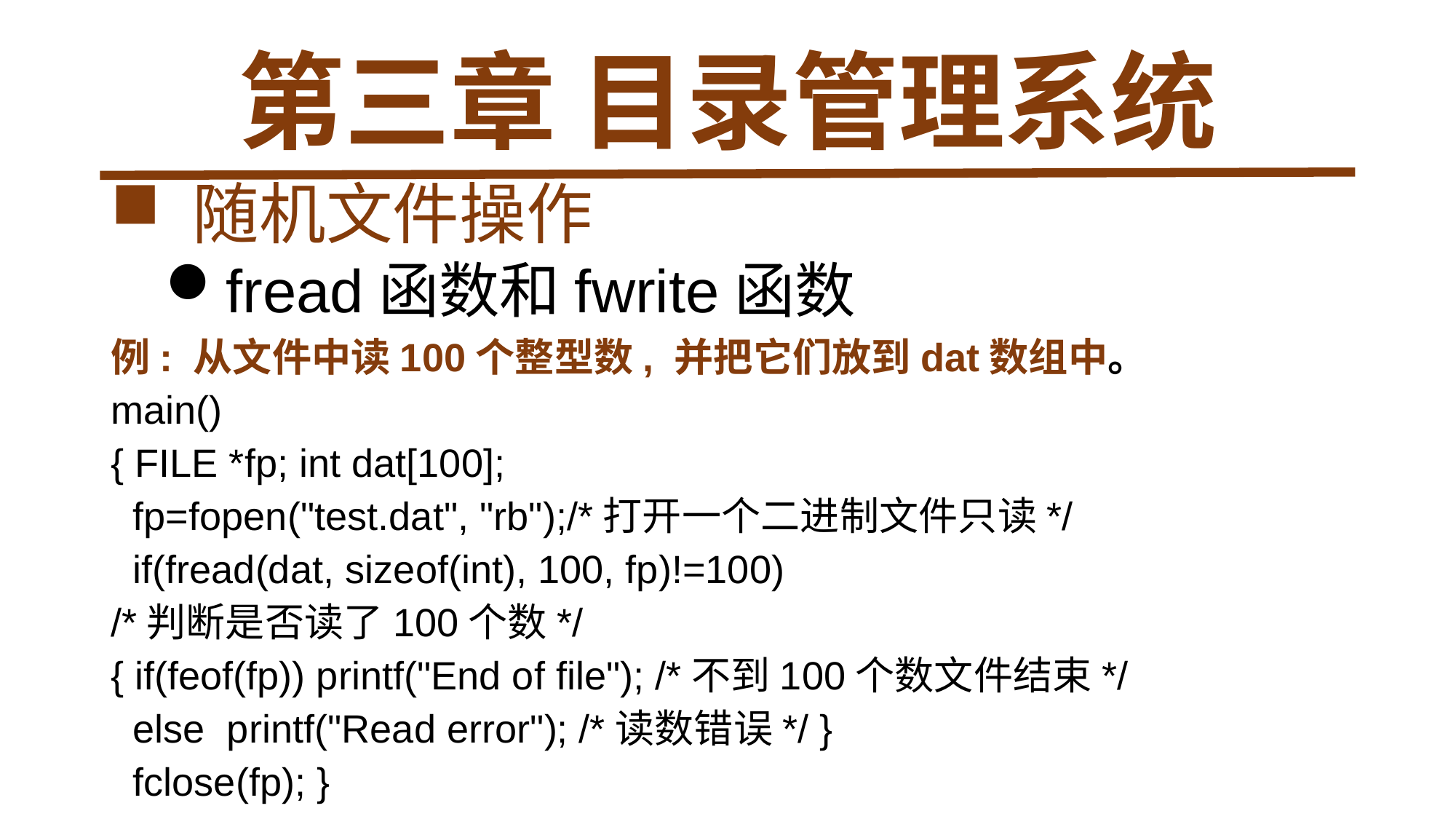

# 第三章 目录管理系统
 随机文件操作
fread函数和fwrite函数
例: 从文件中读100个整型数, 并把它们放到dat数组中。
main()
{ FILE *fp; int dat[100];
  fp=fopen("test.dat", "rb");/*打开一个二进制文件只读*/
  if(fread(dat, sizeof(int), 100, fp)!=100)
/*判断是否读了100个数*/
{ if(feof(fp)) printf("End of file"); /*不到100个数文件结束*/
  else  printf("Read error"); /*读数错误*/ }
  fclose(fp); }